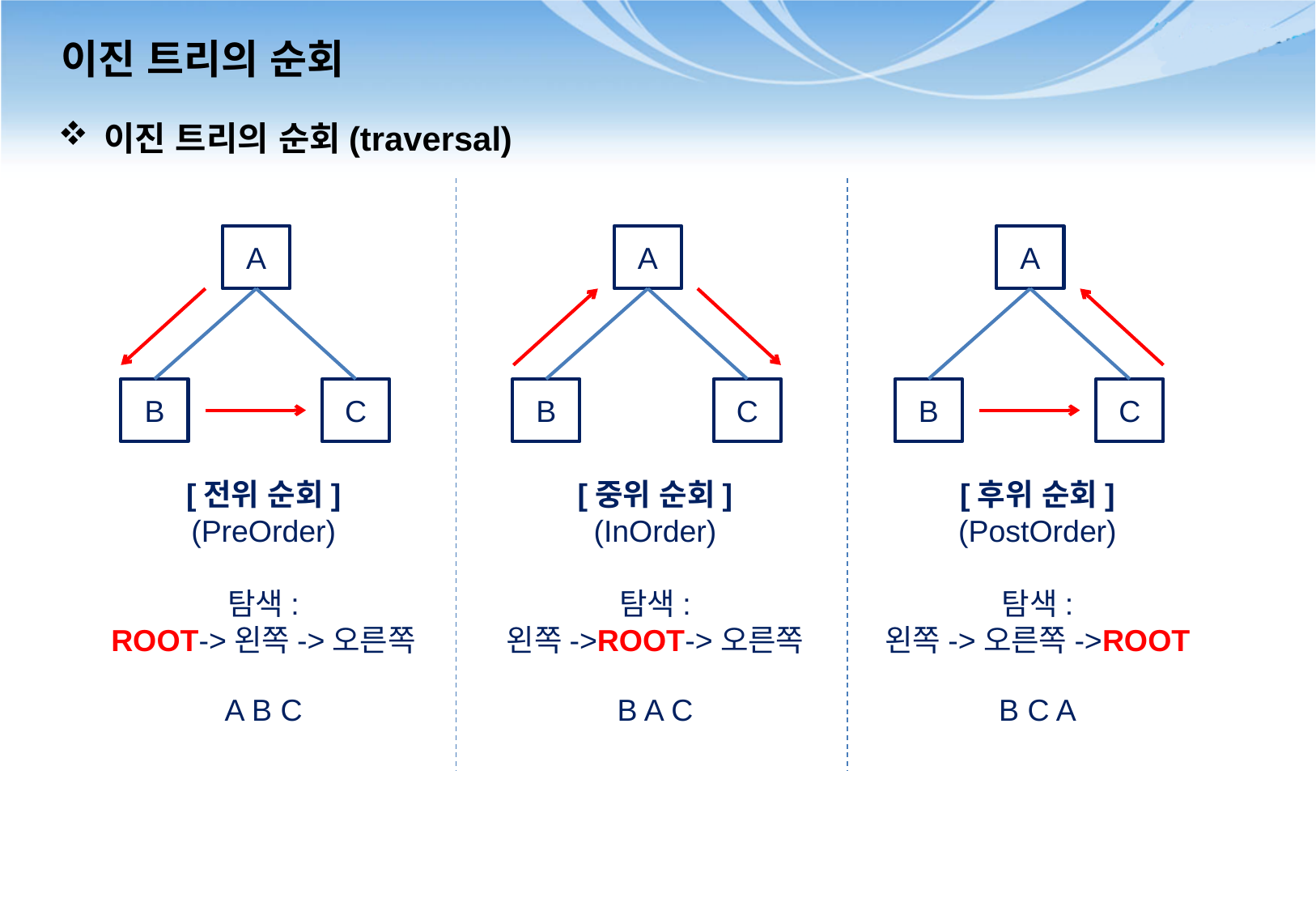

# 이진 트리의 순회
이진 트리의 순회(traversal)
A
B
C
A
B
C
A
B
C
[전위 순회]
(PreOrder)

탐색:
ROOT->왼쪽->오른쪽
[중위 순회]
(InOrder)

탐색:
왼쪽->ROOT->오른쪽
[후위 순회]
(PostOrder)

탐색:
왼쪽->오른쪽->ROOT
A B C
B A C
B C A